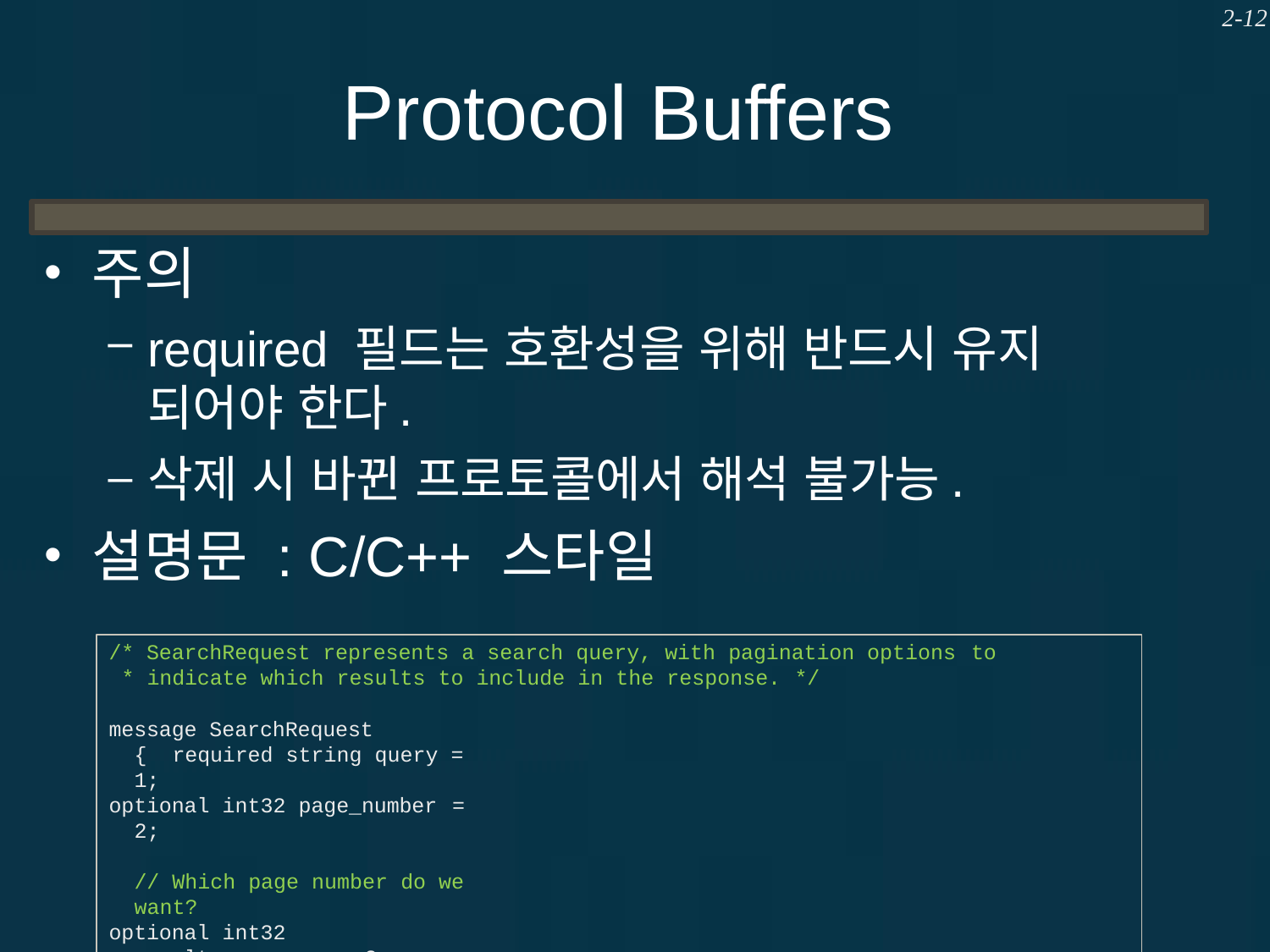

2-12
# Protocol Buffers

주의
required 필드는 호환성을 위해 반드시 유지  되어야 한다.
삭제 시 바뀐 프로토콜에서 해석 불가능.
설명문 : C/C++ 스타일
/* SearchRequest represents a search query, with pagination options to
* indicate which results to include in the response. */

message SearchRequest {  required string query = 1;
optional int32 page_number = 2;	// Which page number do we want?
optional int32 result_per_page = 3;	// Number of results to return per page.
}